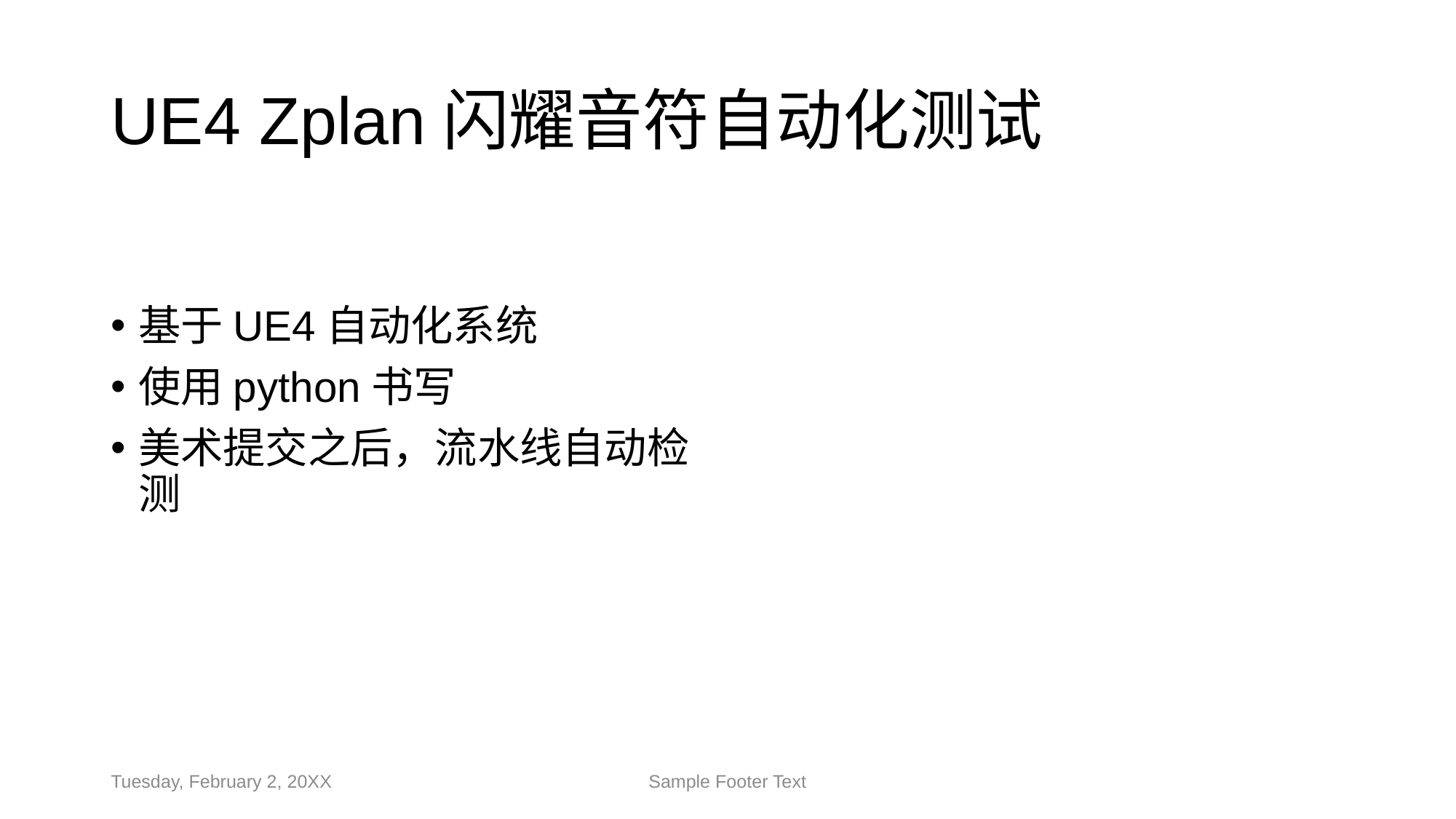

# UE4 Zplan闪耀音符自动化测试

基于UE4自动化系统
使用python书写
美术提交之后，流水线自动检测

Tuesday, February 2, 20XX
Sample Footer Text
15